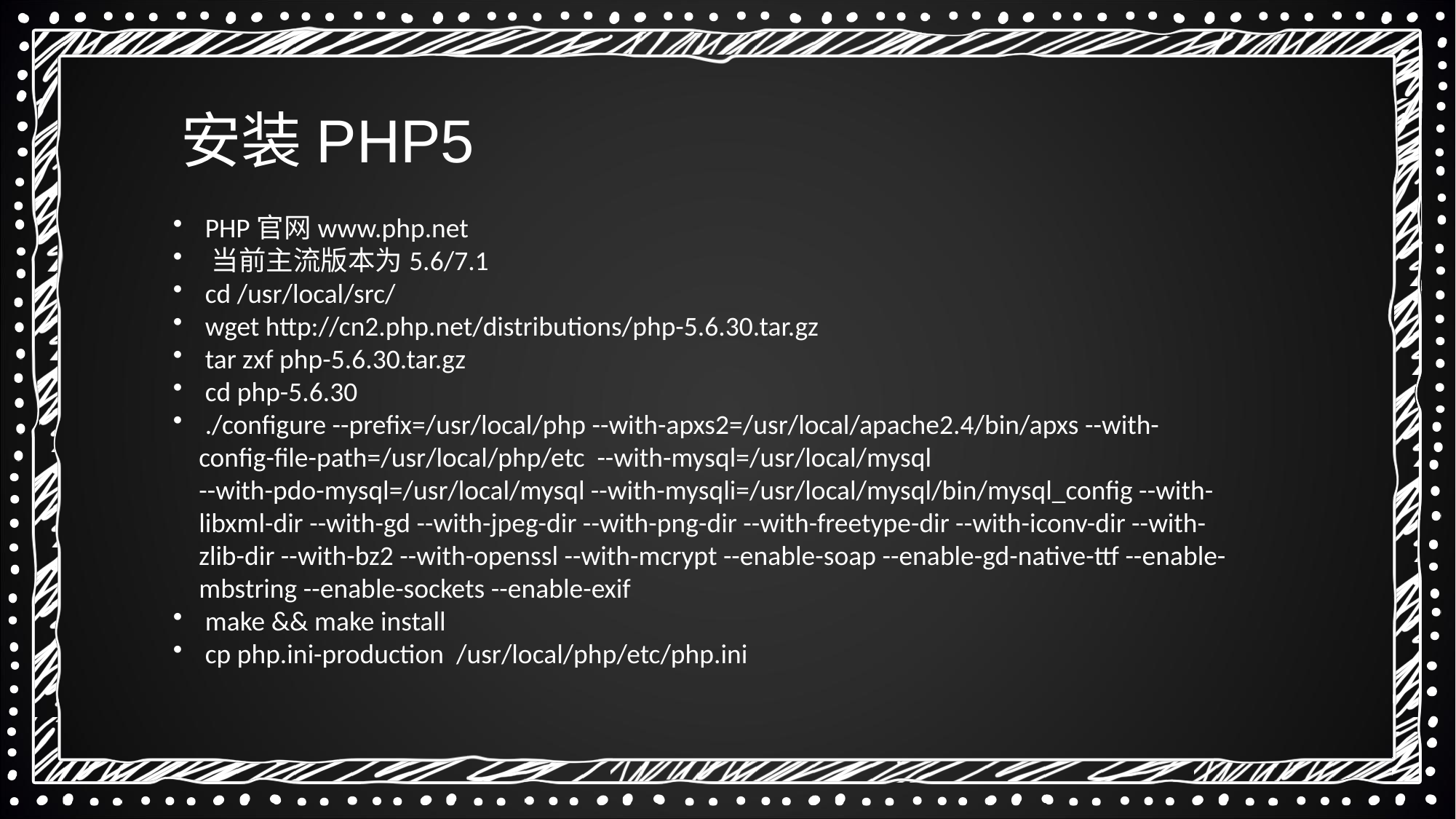

安装PHP5
 PHP官网www.php.net
 当前主流版本为5.6/7.1
 cd /usr/local/src/
 wget http://cn2.php.net/distributions/php-5.6.30.tar.gz
 tar zxf php-5.6.30.tar.gz
 cd php-5.6.30
 ./configure --prefix=/usr/local/php --with-apxs2=/usr/local/apache2.4/bin/apxs --with-config-file-path=/usr/local/php/etc  --with-mysql=/usr/local/mysql --with-pdo-mysql=/usr/local/mysql --with-mysqli=/usr/local/mysql/bin/mysql_config --with-libxml-dir --with-gd --with-jpeg-dir --with-png-dir --with-freetype-dir --with-iconv-dir --with-zlib-dir --with-bz2 --with-openssl --with-mcrypt --enable-soap --enable-gd-native-ttf --enable-mbstring --enable-sockets --enable-exif
 make && make install
 cp php.ini-production  /usr/local/php/etc/php.ini